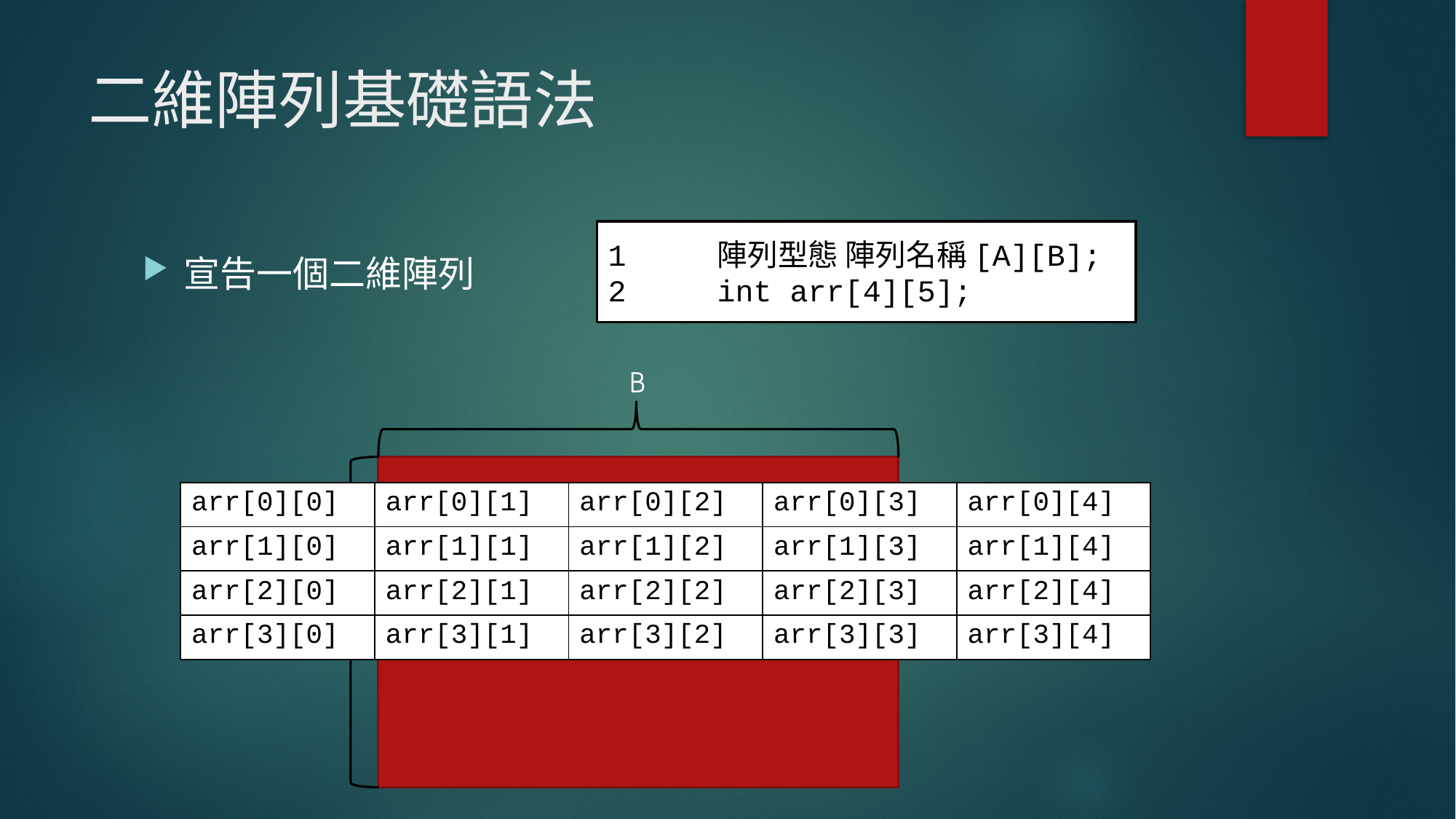

# 二維陣列基礎語法
1	陣列型態 陣列名稱[A][B];
2	int arr[4][5];
宣告一個二維陣列

B

A
| arr[0][0] | arr[0][1] | arr[0][2] | arr[0][3] | arr[0][4] |
| --- | --- | --- | --- | --- |
| arr[1][0] | arr[1][1] | arr[1][2] | arr[1][3] | arr[1][4] |
| arr[2][0] | arr[2][1] | arr[2][2] | arr[2][3] | arr[2][4] |
| arr[3][0] | arr[3][1] | arr[3][2] | arr[3][3] | arr[3][4] |